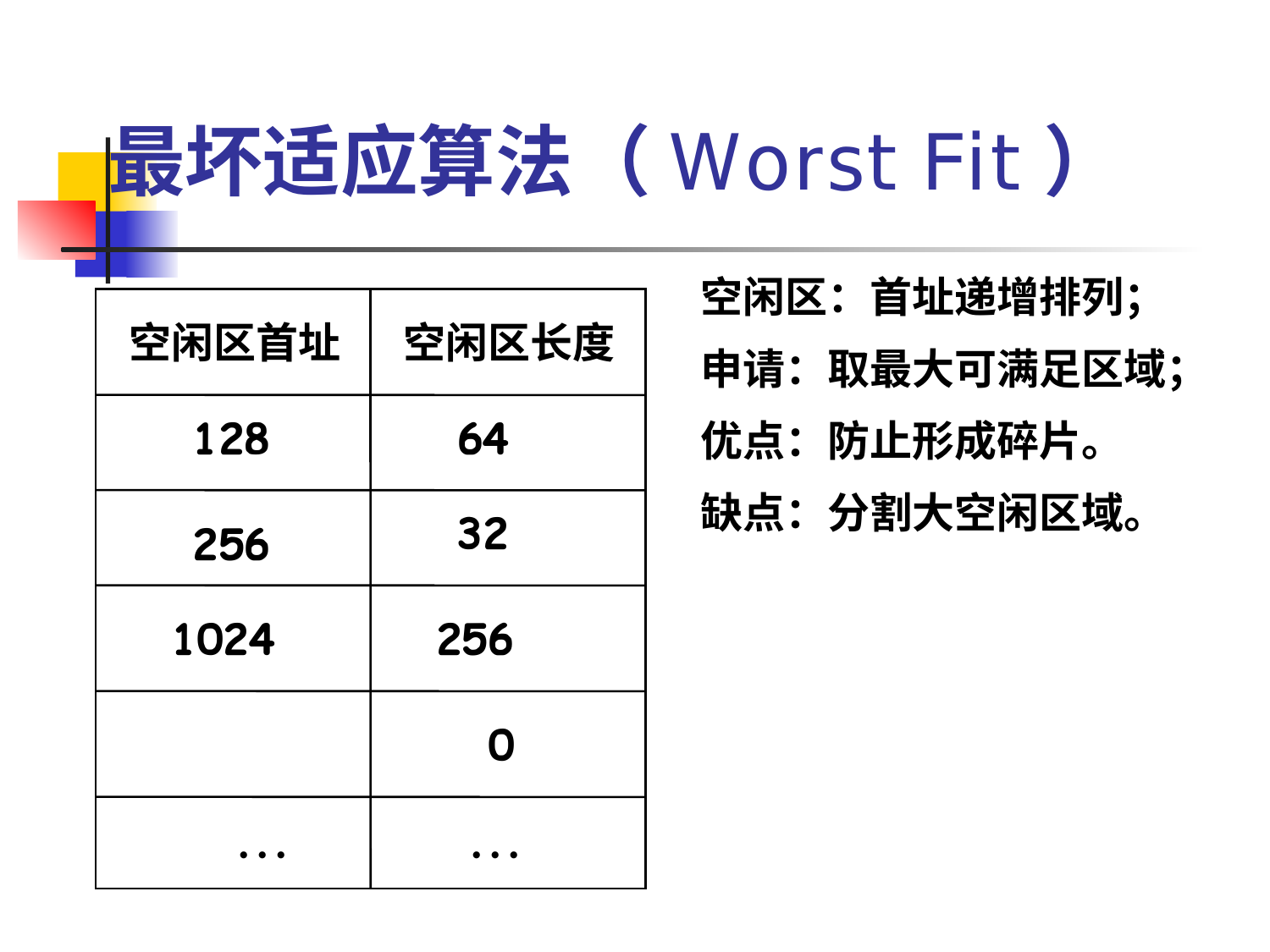

# 最坏适应算法（Worst Fit）
空闲区：首址递增排列；
申请：取最大可满足区域；
优点：防止形成碎片。
缺点：分割大空闲区域。

空闲区首址
空闲区长度

128
64

32
256

1024
256

0

...
...